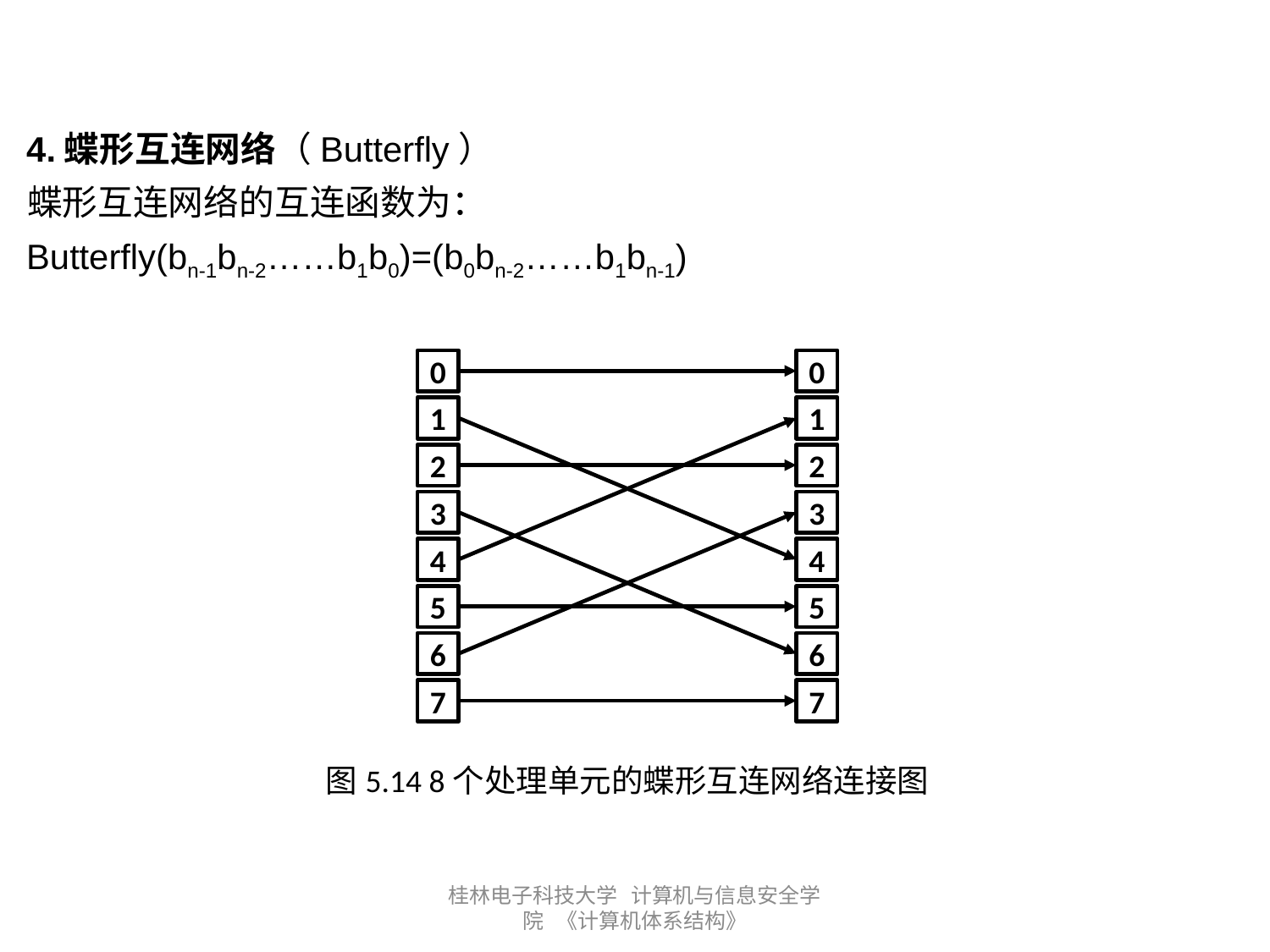

桂林电子科技大学  计算机与信息安全学院  《计算机体系结构》
    4.蝶形互连网络（Butterfly）
    蝶形互连网络的互连函数为：
    Butterfly(bn-1bn-2……b1b0)=(b0bn-2……b1bn-1)
0
0
1
1
2
2
3
3
4
4
5
5
6
6
7
7
图5.14 8个处理单元的蝶形互连网络连接图